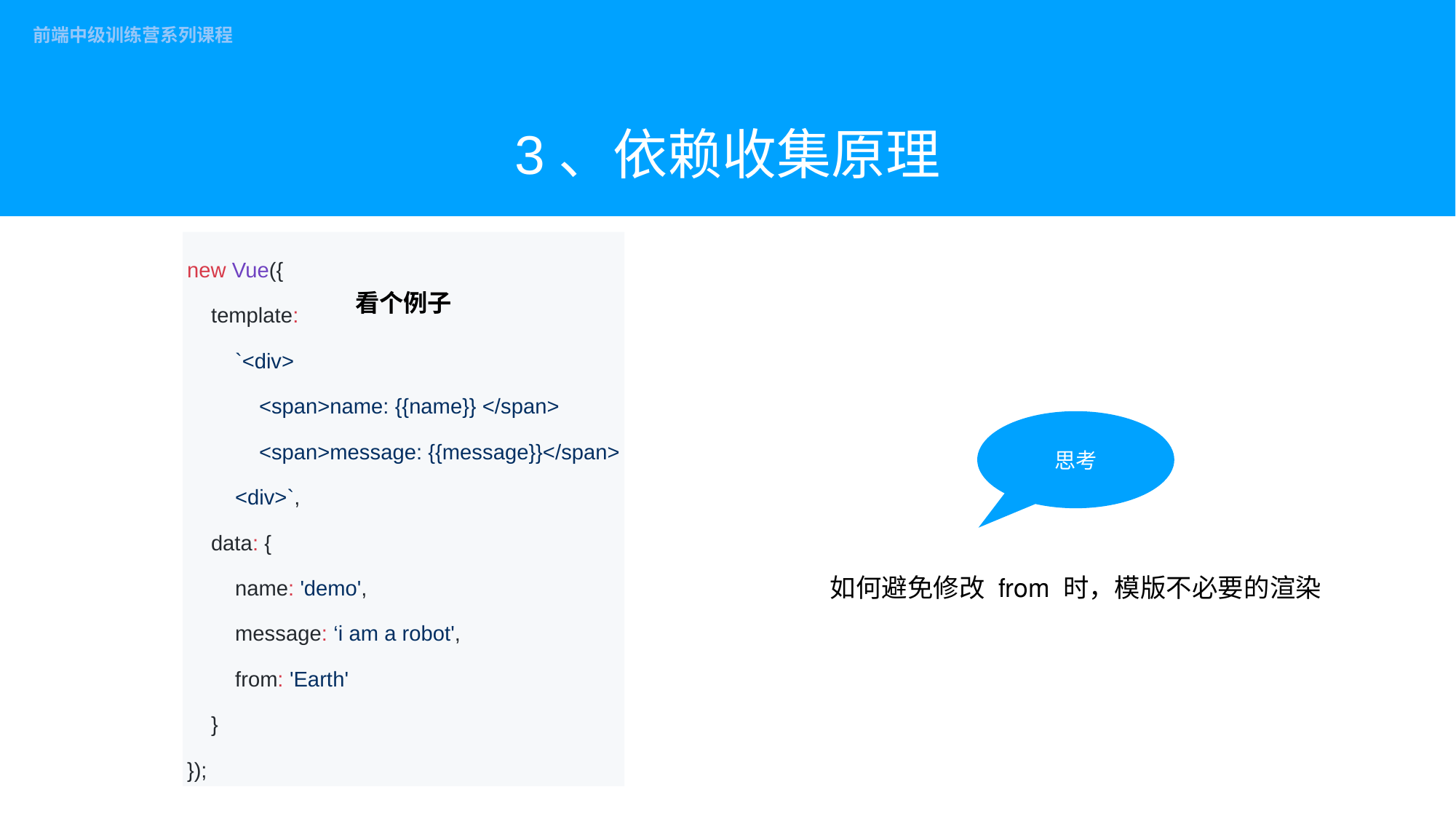

# 3、依赖收集原理
看个例子
new Vue({
    template:
        `<div>
            <span>name: {{name}} </span>
            <span>message: {{message}}</span>
        <div>`,
    data: {
        name: 'demo',
        message: ‘i am a robot',
        from: 'Earth'
    }
});
思考
如何避免修改 from 时，模版不必要的渲染